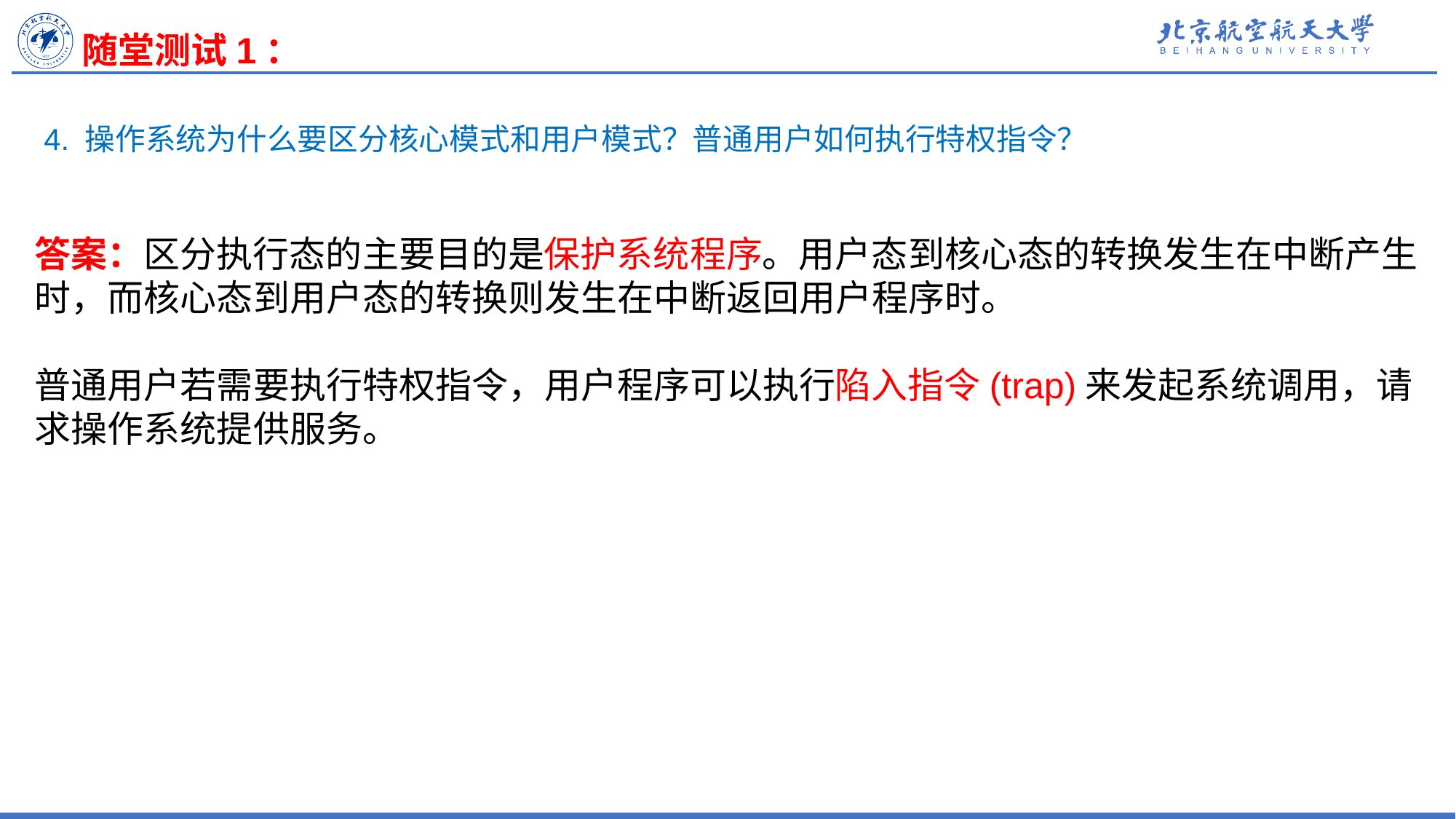

随堂测试1：
4. 操作系统为什么要区分核心模式和用户模式？普通用户如何执行特权指令？
答案：区分执行态的主要目的是保护系统程序。用户态到核心态的转换发生在中断产生时，而核心态到用户态的转换则发生在中断返回用户程序时。

普通用户若需要执行特权指令，用户程序可以执行陷入指令(trap)来发起系统调用，请求操作系统提供服务。
4